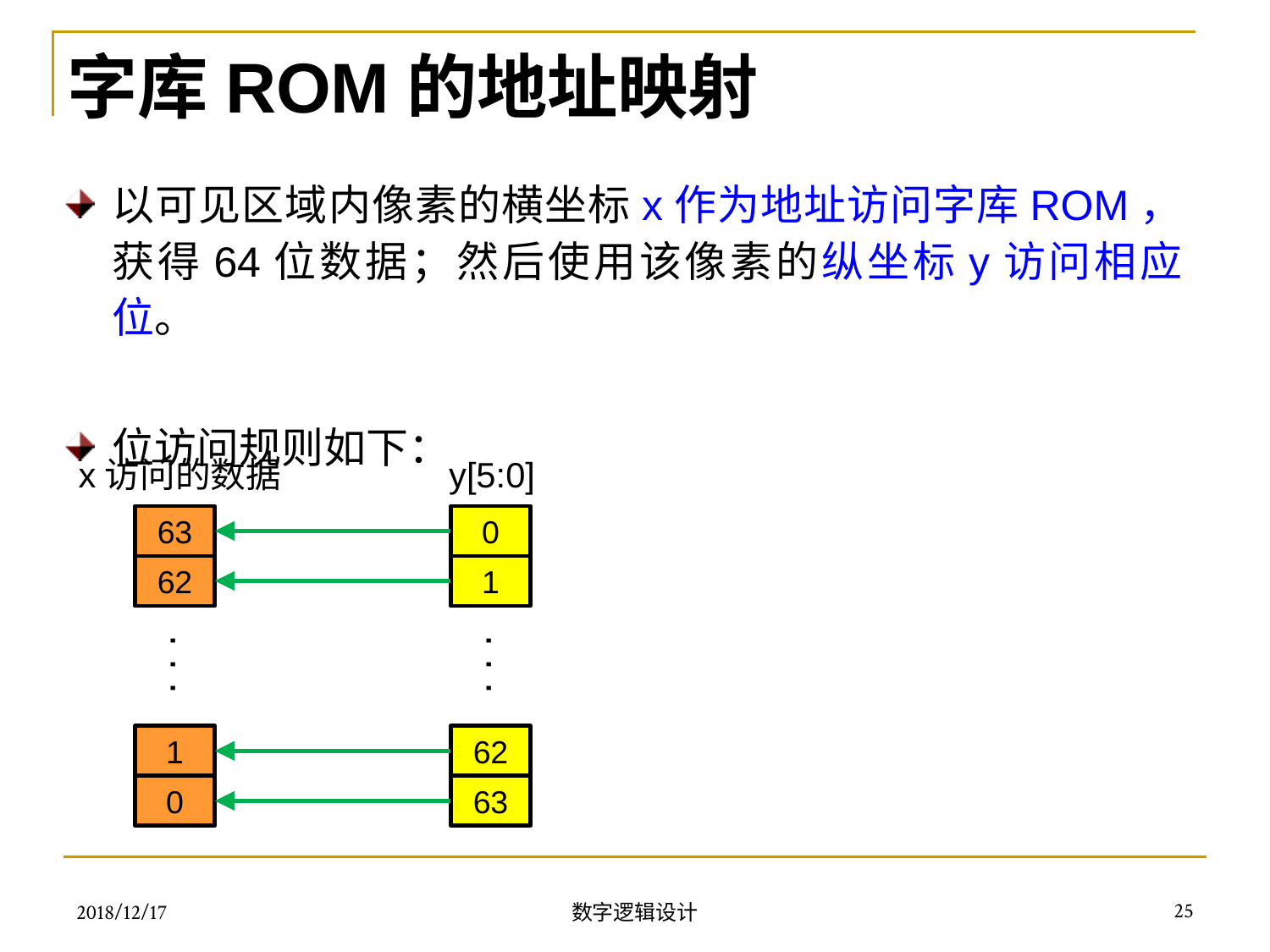

字库ROM的地址映射
以可见区域内像素的横坐标x作为地址访问字库ROM，获得64位数据；然后使用该像素的纵坐标y访问相应位。

位访问规则如下：
x访问的数据
y[5:0]
63
0
62
1
. . .
. . .
1
62
0
63
2018/12/17
25
数字逻辑设计